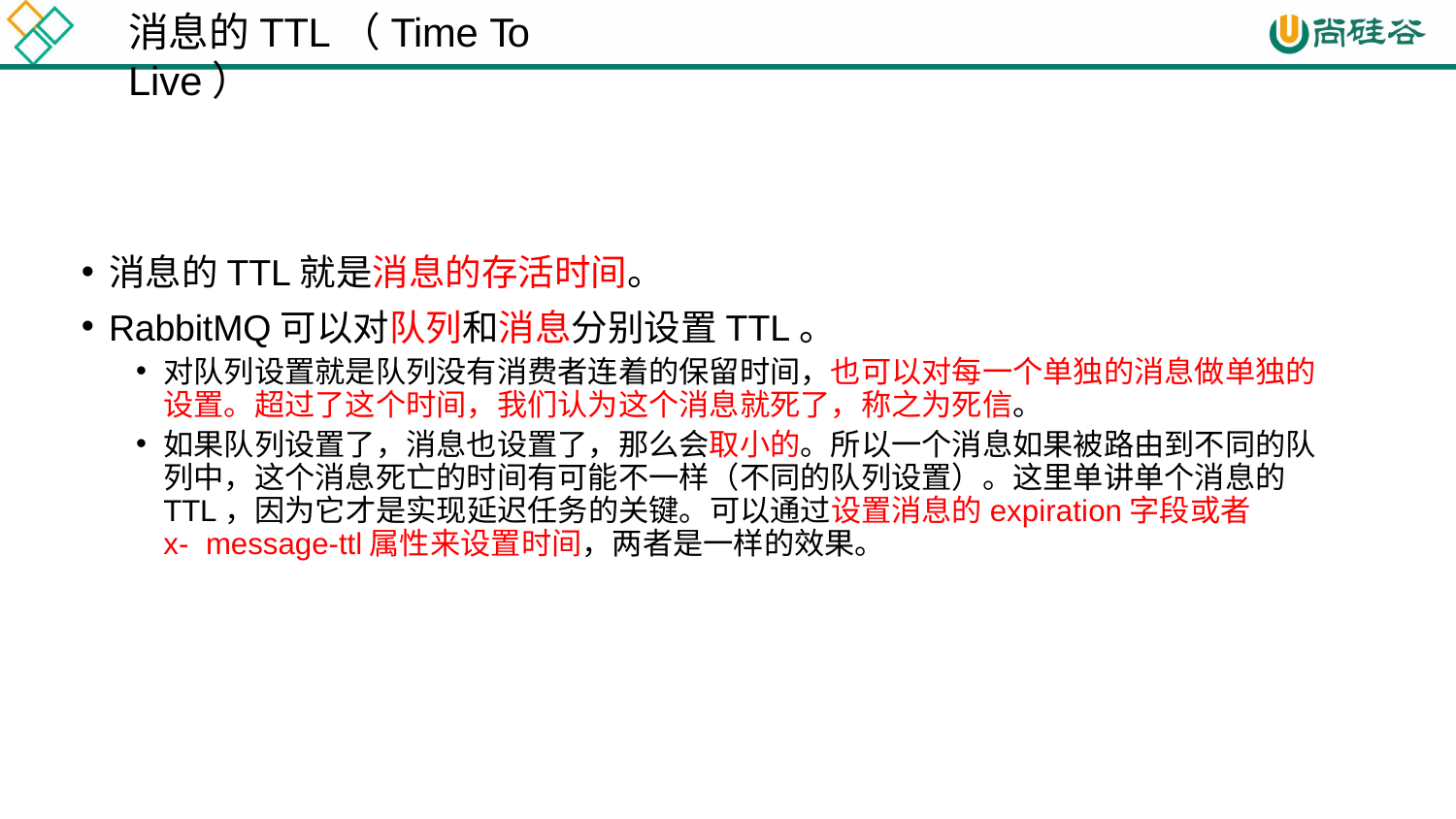

# 消息的TTL（Time To Live）
消息的TTL就是消息的存活时间。
RabbitMQ可以对队列和消息分别设置TTL。
对队列设置就是队列没有消费者连着的保留时间，也可以对每一个单独的消息做单独的 设置。超过了这个时间，我们认为这个消息就死了，称之为死信。
如果队列设置了，消息也设置了，那么会取小的。所以一个消息如果被路由到不同的队 列中，这个消息死亡的时间有可能不一样（不同的队列设置）。这里单讲单个消息的
TTL，因为它才是实现延迟任务的关键。可以通过设置消息的expiration字段或者x-  message-ttl属性来设置时间，两者是一样的效果。